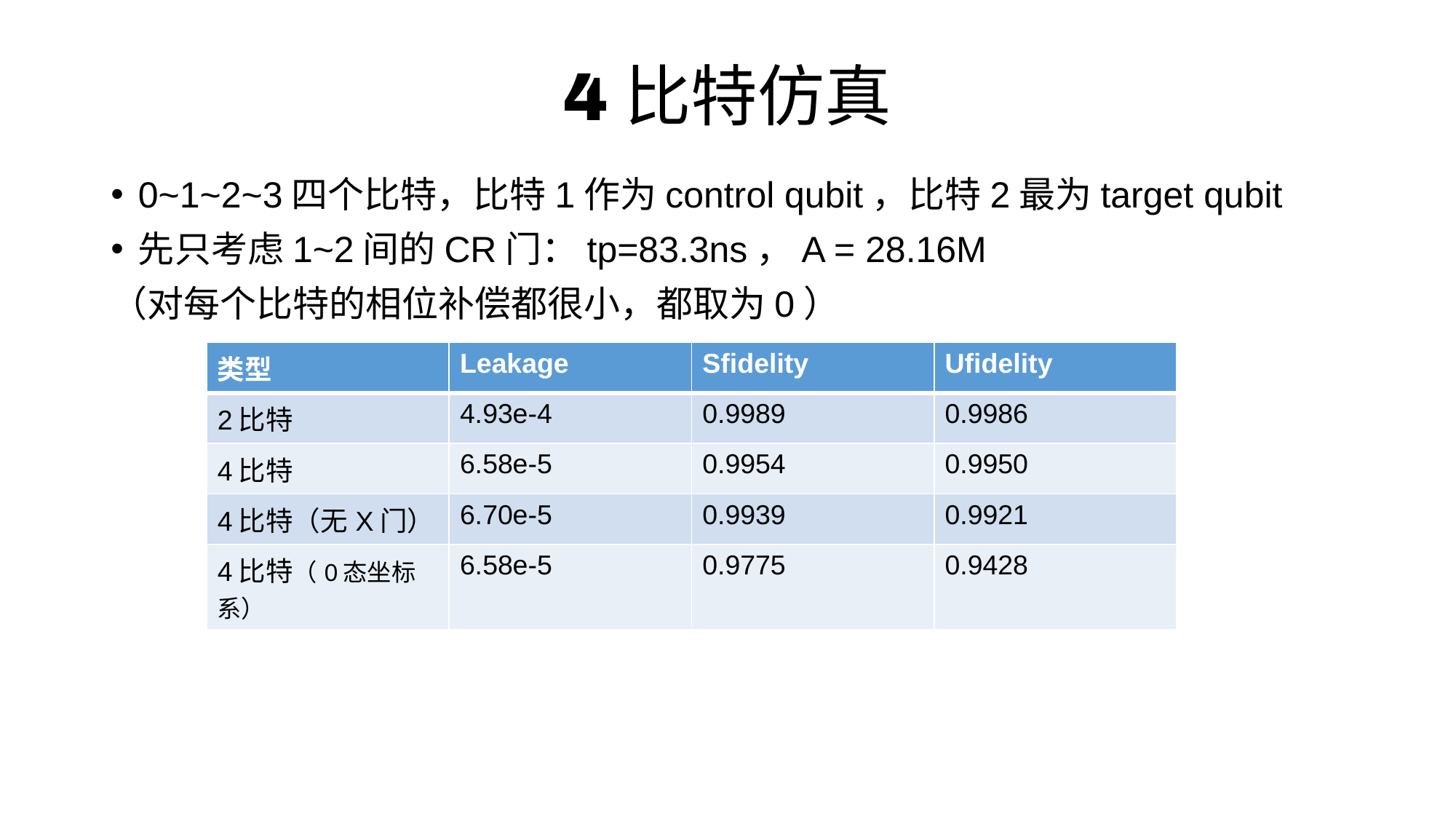

# 4比特仿真
0~1~2~3四个比特，比特1作为control qubit，比特2最为target qubit
先只考虑1~2间的CR门：tp=83.3ns，A = 28.16M
（对每个比特的相位补偿都很小，都取为0）
| 类型 | Leakage | Sfidelity | Ufidelity |
| --- | --- | --- | --- |
| 2比特 | 4.93e-4 | 0.9989 | 0.9986 |
| 4比特 | 6.58e-5 | 0.9954 | 0.9950 |
| 4比特（无X门） | 6.70e-5 | 0.9939 | 0.9921 |
| 4比特（0态坐标系） | 6.58e-5 | 0.9775 | 0.9428 |